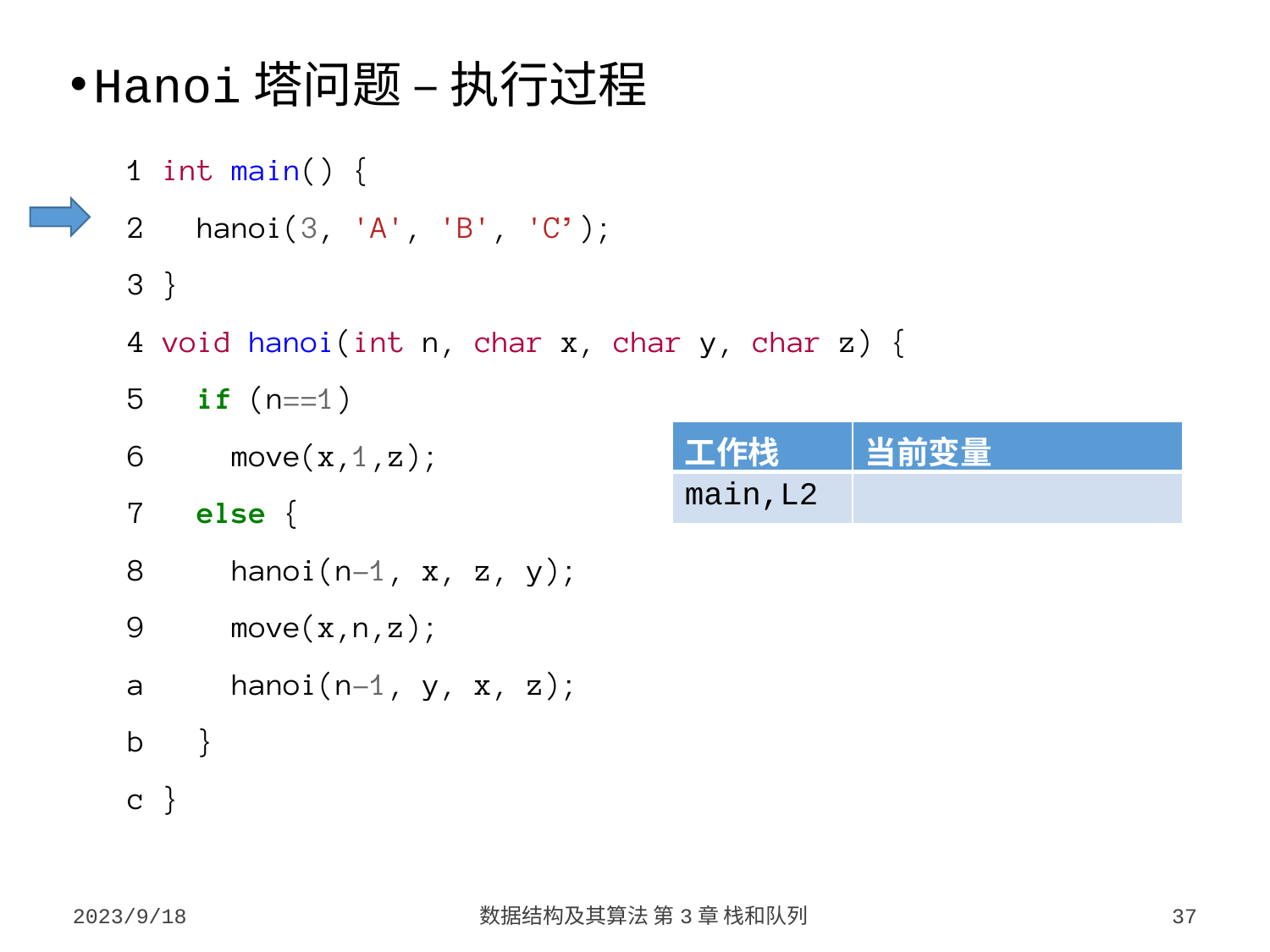

Hanoi塔问题 – 执行过程
1 int main() {
2   hanoi(3, 'A', 'B', 'C’);
3 }
4 void hanoi(int n, char x, char y, char z) {
5   if (n==1)
6     move(x,1,z);
7   else {
8     hanoi(n-1, x, z, y);
9     move(x,n,z);
a     hanoi(n-1, y, x, z);
b   }
c }

| 工作栈 | 当前变量 |
| --- | --- |
| main,L2 |  |
2023/9/18
数据结构及其算法 第3章 栈和队列
37